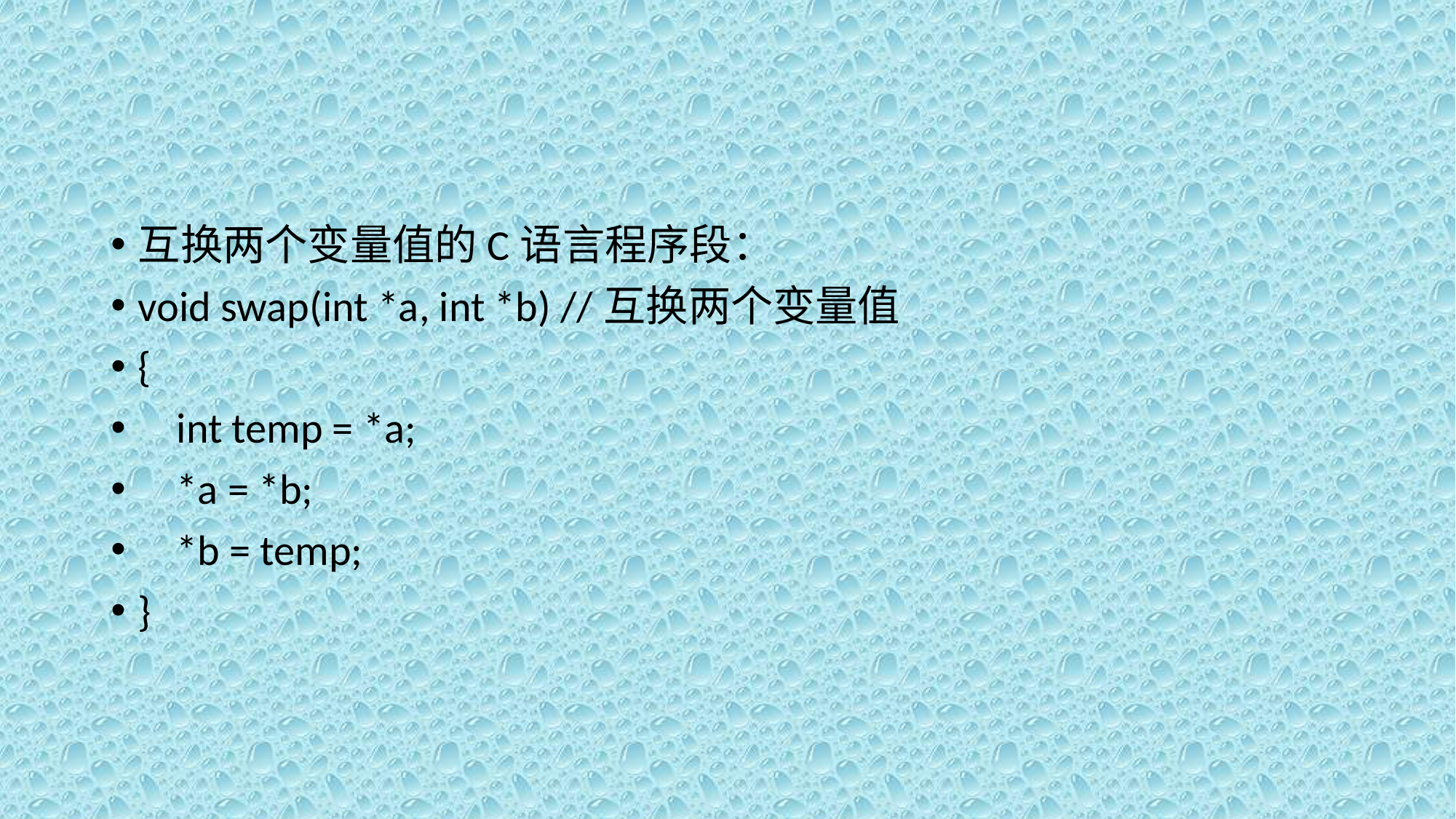

#
互换两个变量值的C语言程序段：
void swap(int *a, int *b) //互换两个变量值
{
    int temp = *a;
    *a = *b;
    *b = temp;
}